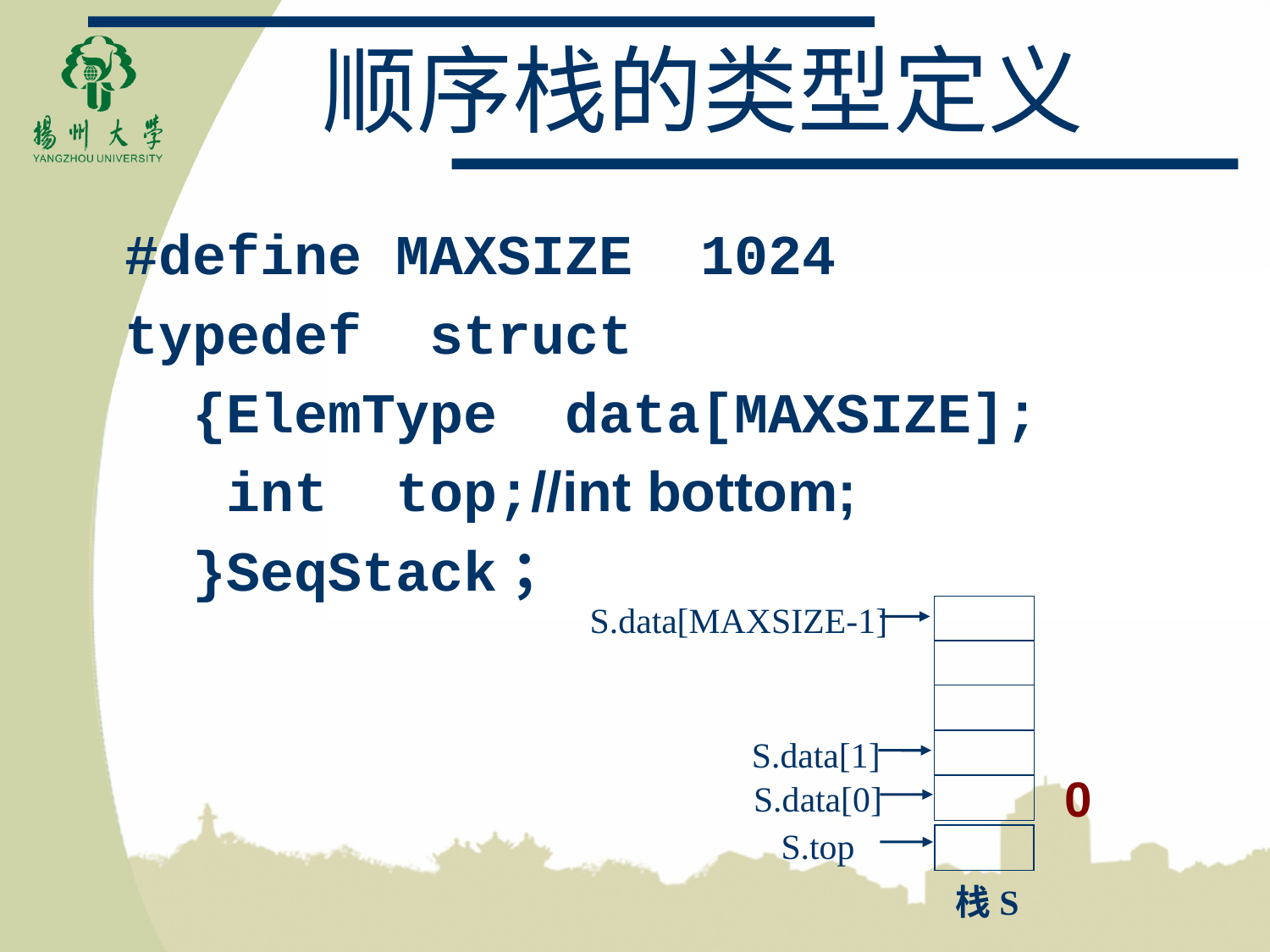

# 顺序栈的类型定义
#define MAXSIZE  1024
typedef  struct
  {ElemType  data[MAXSIZE];
   int  top;//int bottom;
  }SeqStack；

S.data[MAXSIZE-1]

S.data[0]

栈S
0
S.data[1]

S.top